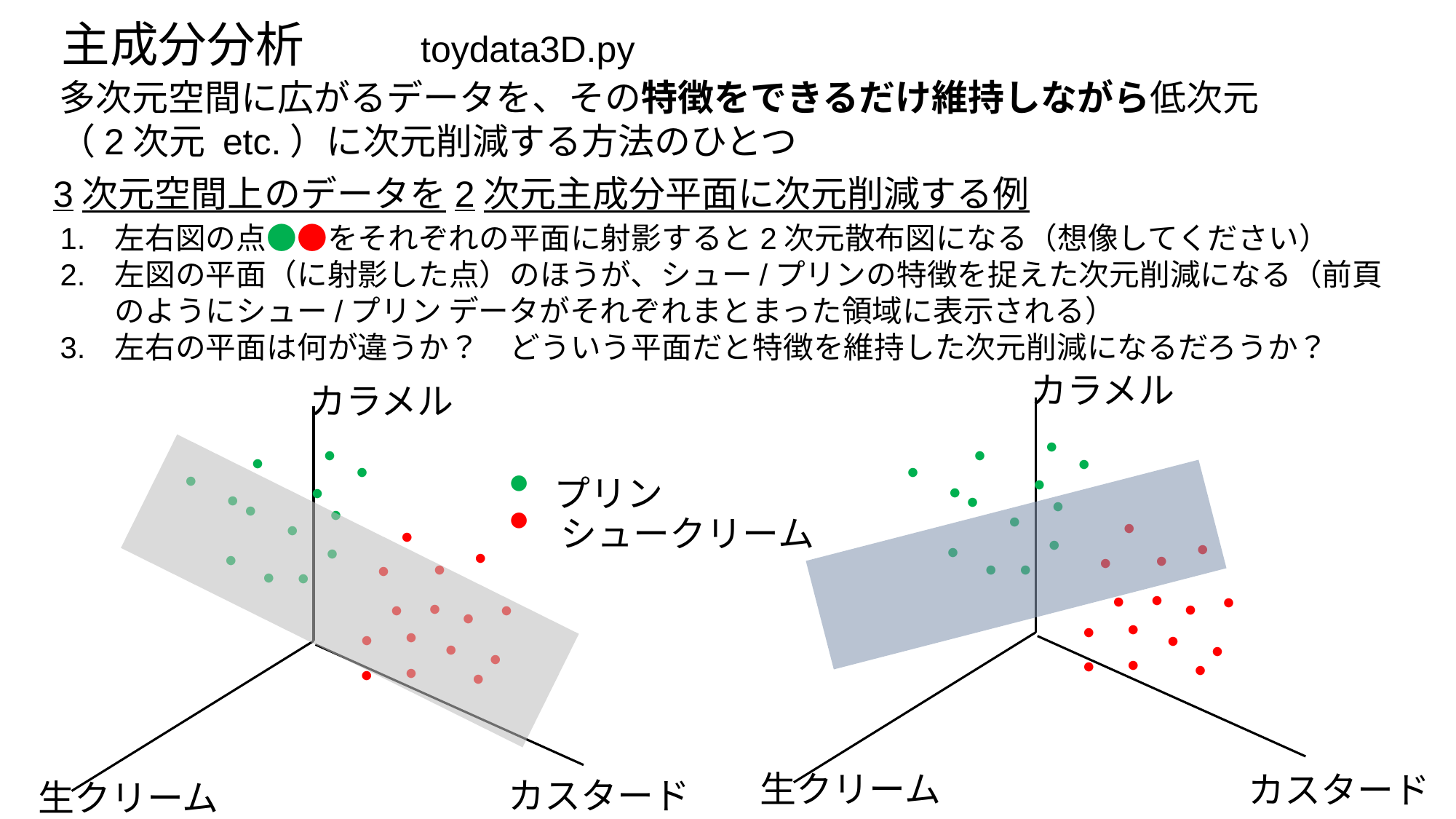

主成分分析
toydata3D.py
多次元空間に広がるデータを、その特徴をできるだけ維持しながら低次元（2次元 etc.）に次元削減する方法のひとつ
3次元空間上のデータを2次元主成分平面に次元削減する例
左右図の点●●をそれぞれの平面に射影すると2次元散布図になる（想像してください）
左図の平面（に射影した点）のほうが、シュー/プリンの特徴を捉えた次元削減になる（前頁のようにシュー/プリン データがそれぞれまとまった領域に表示される）
左右の平面は何が違うか？　どういう平面だと特徴を維持した次元削減になるだろうか？
カラメル
カラメル
●
●
●
●
●
●
●
●
プリン
●
●
●
●
●
●
●
●
●
●
シュークリーム

●
●
●
●

●
●
●
●
●
●
●
●
●
●
●
●
●
●
●
●
●
●
●
●
●
●
●
●
●
●
●
●
●
●
●
●
●
●
●
●
生クリーム
カスタード
カスタード
生クリーム